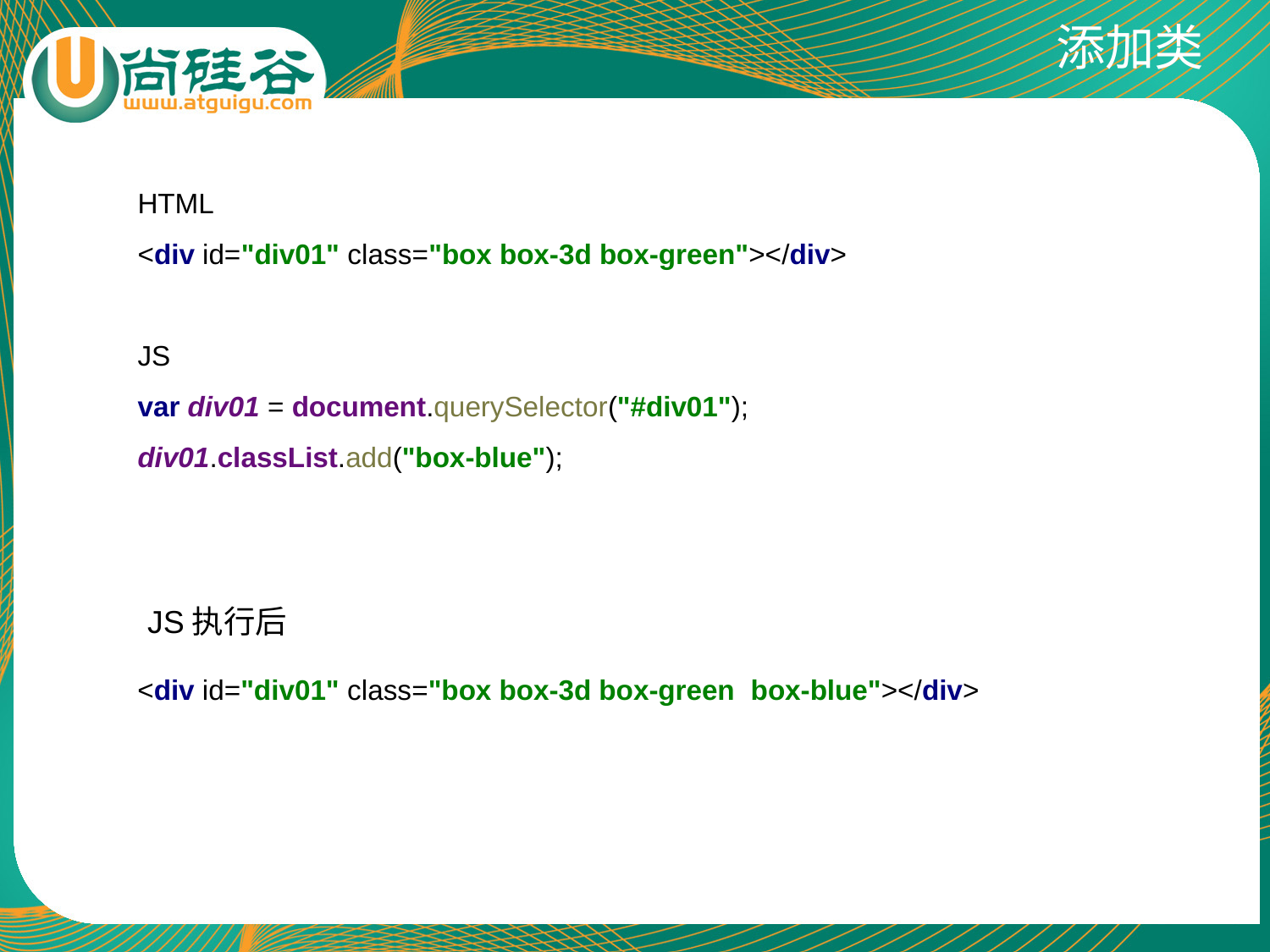

# 添加类
HTML
<div id="div01" class="box box-3d box-green"></div>

JS
var div01 = document.querySelector("#div01");
div01.classList.add("box-blue");
JS执行后
<div id="div01" class="box box-3d box-green  box-blue"></div>